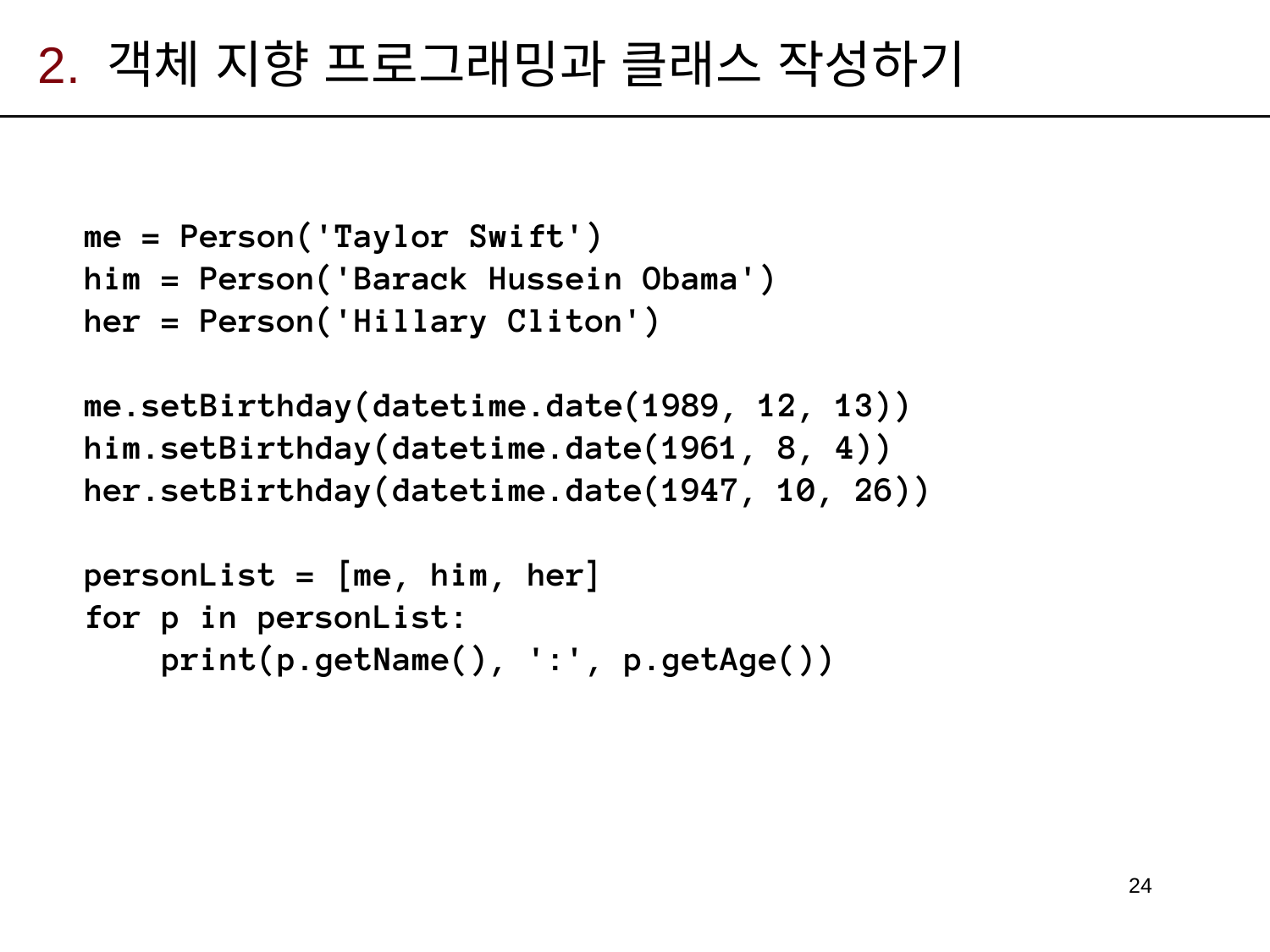

# 2. 객체 지향 프로그래밍과 클래스 작성하기
me = Person('Taylor Swift')
him = Person('Barack Hussein Obama')
her = Person('Hillary Cliton')

me.setBirthday(datetime.date(1989, 12, 13))
him.setBirthday(datetime.date(1961, 8, 4))
her.setBirthday(datetime.date(1947, 10, 26))

personList = [me, him, her]
for p in personList:
    print(p.getName(), ':', p.getAge())

24